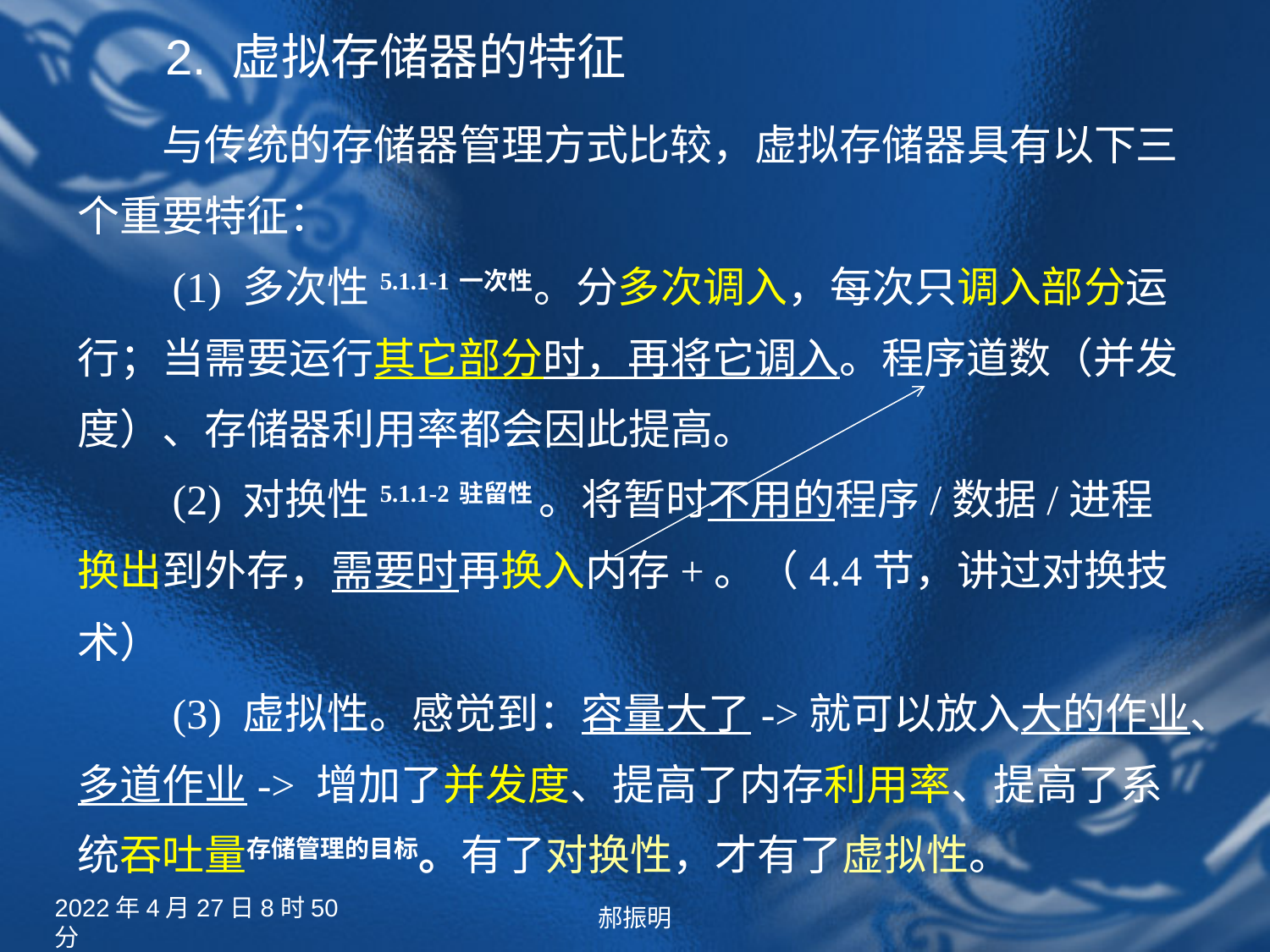

# 2. 虚拟存储器的特征
　　与传统的存储器管理方式比较，虚拟存储器具有以下三个重要特征：
　　(1) 多次性5.1.1-1一次性。分多次调入，每次只调入部分运行；当需要运行其它部分时，再将它调入。程序道数（并发度）、存储器利用率都会因此提高。
　　(2) 对换性5.1.1-2驻留性 。将暂时不用的程序/数据/进程换出到外存，需要时再换入内存+。（4.4节，讲过对换技术）
　　(3) 虚拟性。感觉到：容量大了->就可以放入大的作业、多道作业-> 增加了并发度、提高了内存利用率、提高了系统吞吐量存储管理的目标。有了对换性，才有了虚拟性。
2022年4月27日8时50分
郝振明